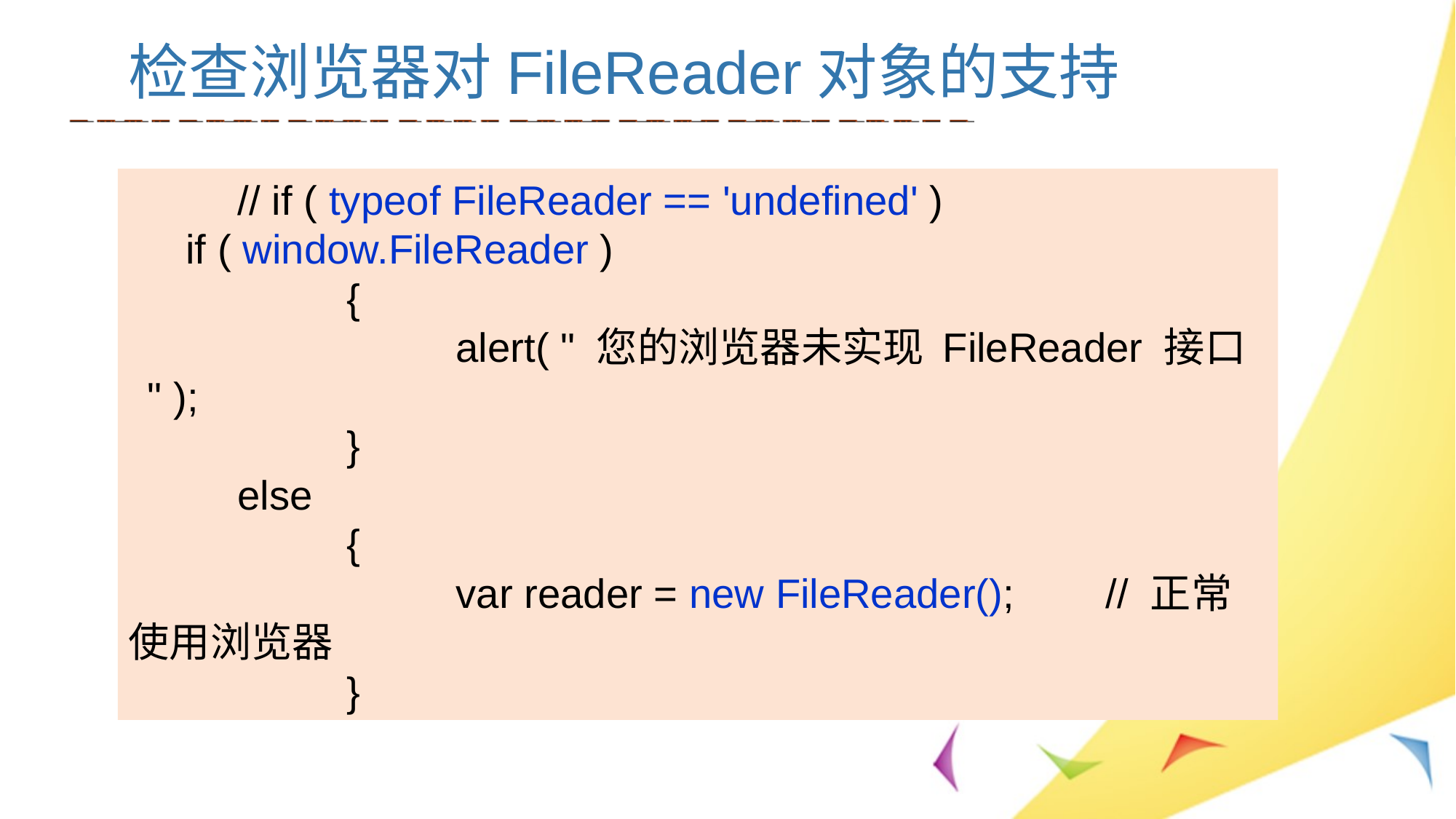

检查浏览器对FileReader对象的支持
	// if ( typeof FileReader == 'undefined' )
     if ( window.FileReader )
		{
			alert( " 您的浏览器未实现 FileReader 接口 " );
		}
	else
		{
			var reader = new FileReader();        // 正常使用浏览器
		}